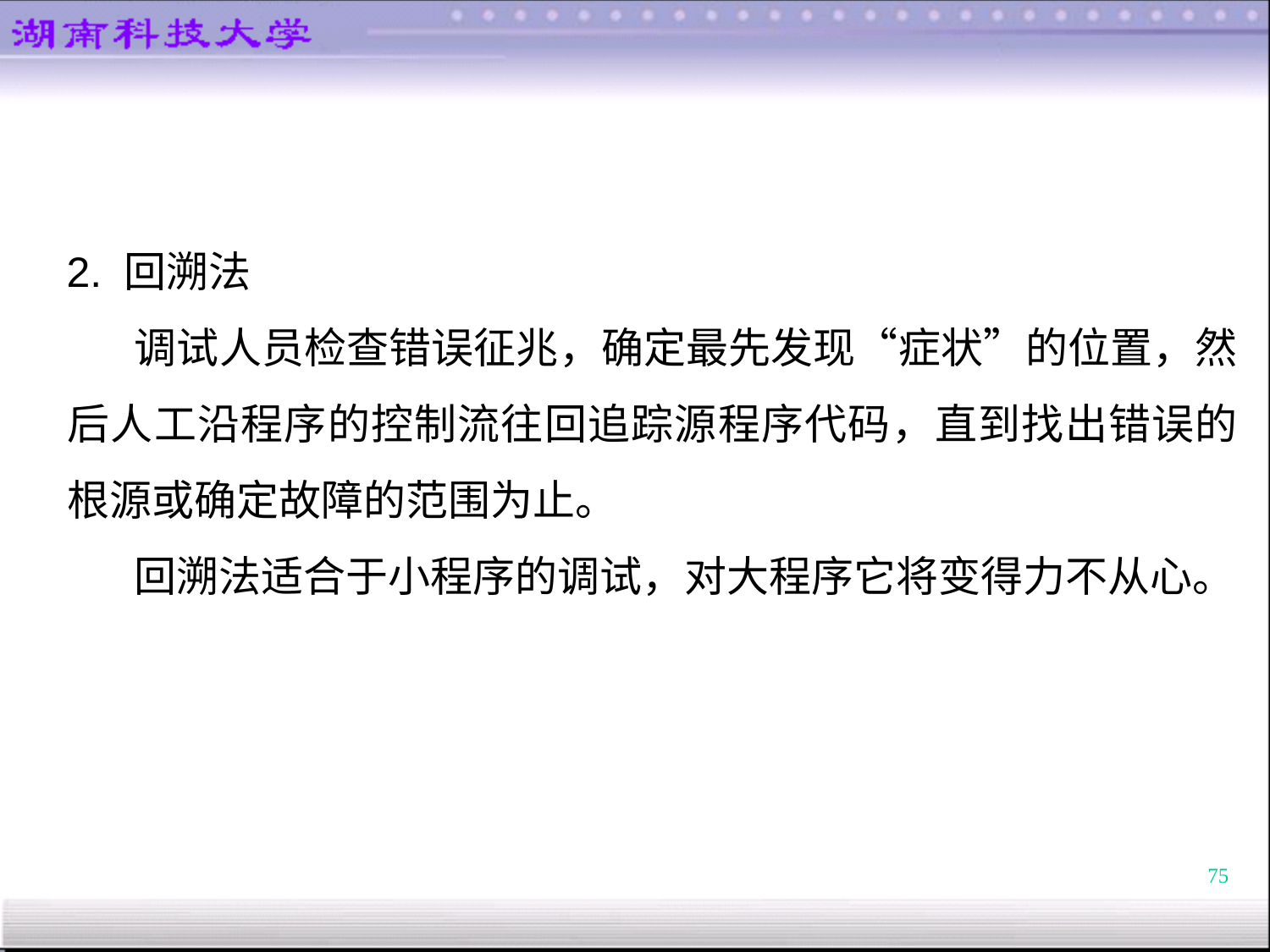

2. 回溯法
      调试人员检查错误征兆，确定最先发现“症状”的位置，然后人工沿程序的控制流往回追踪源程序代码，直到找出错误的根源或确定故障的范围为止。
      回溯法适合于小程序的调试，对大程序它将变得力不从心。
75